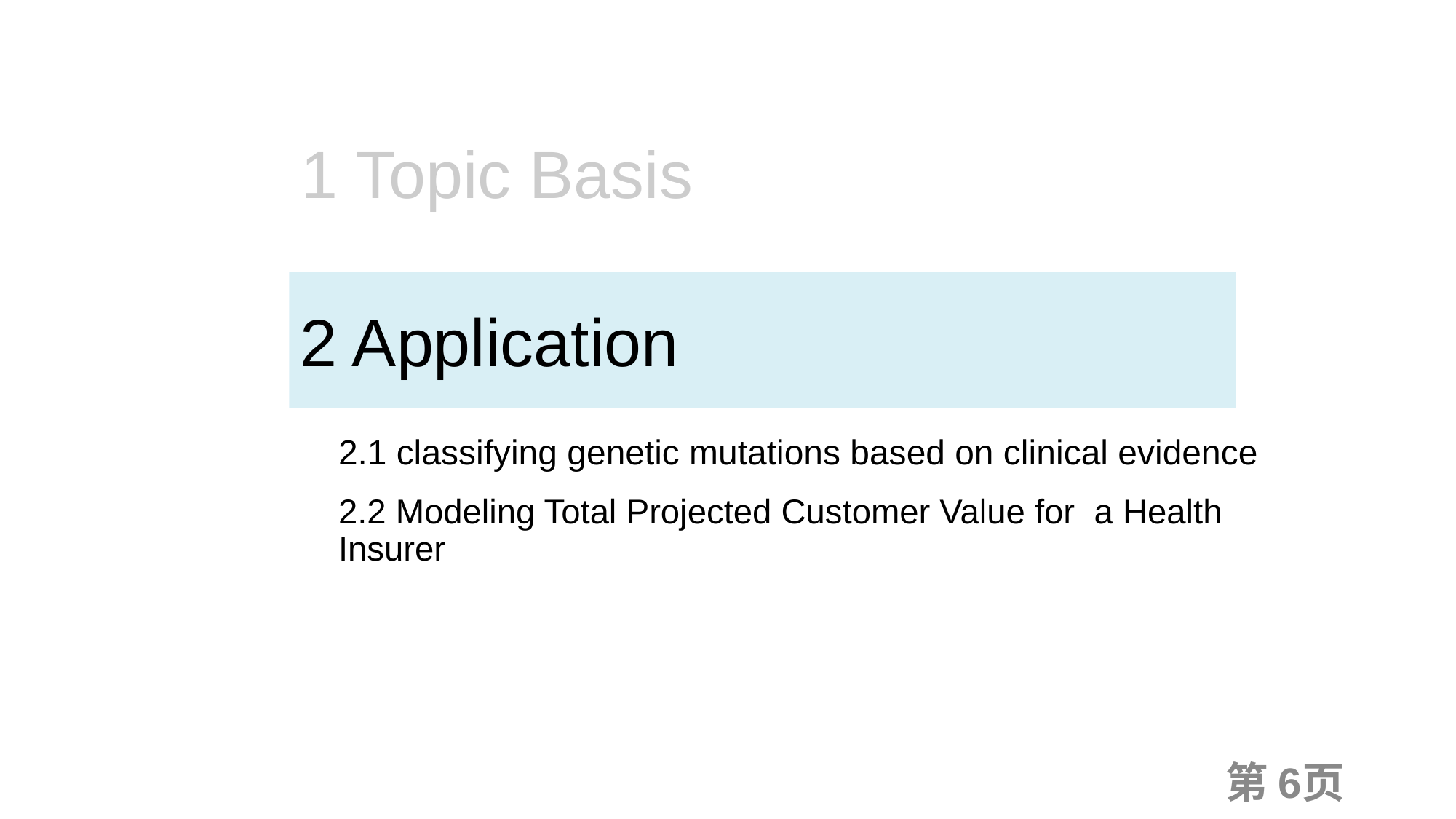

# 1 Topic Basis
2 Application
2.1 classifying genetic mutations based on clinical evidence
2.2 Modeling Total Projected Customer Value for  a Health Insurer
第6页